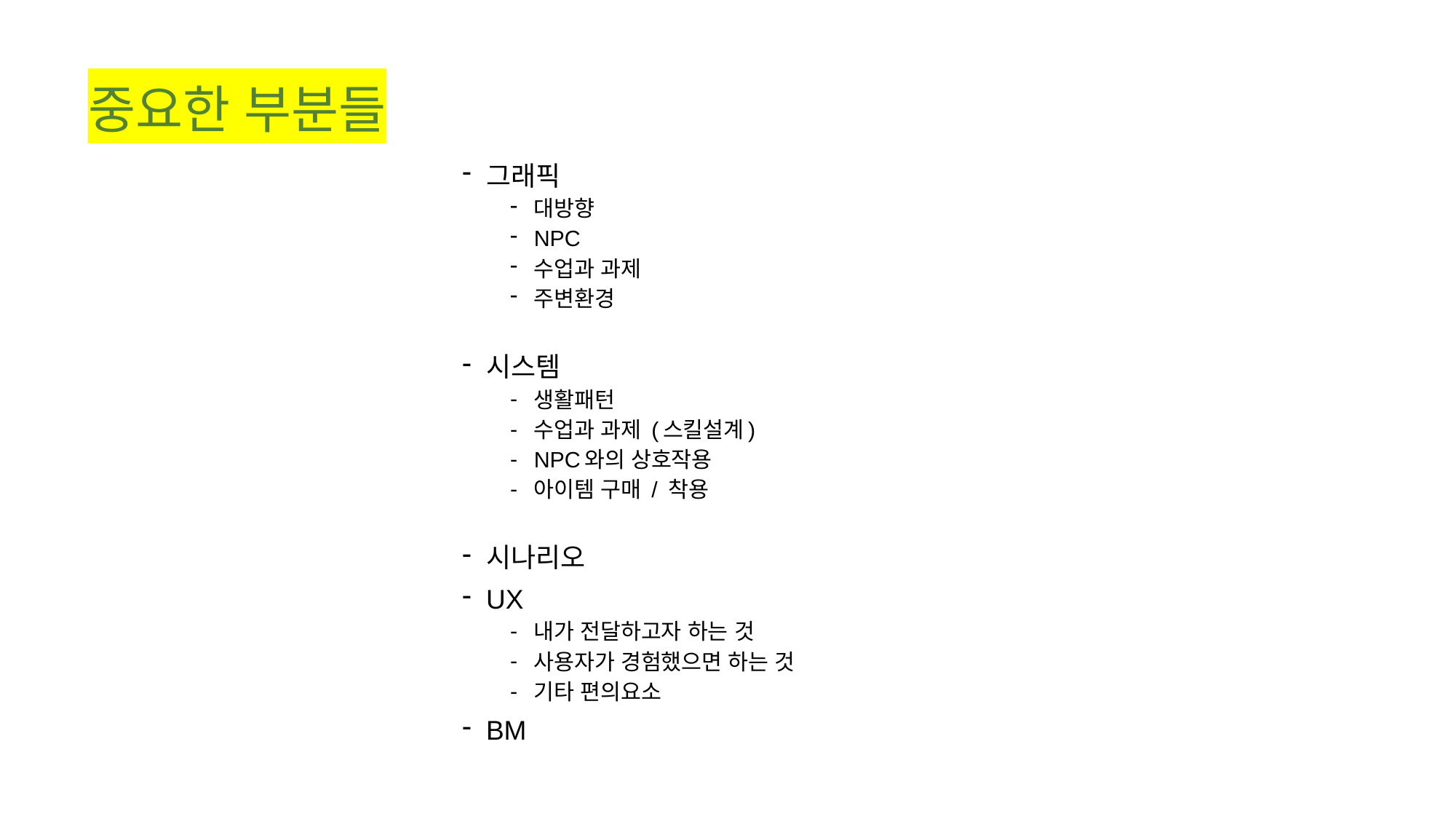

중요한 부분들
그래픽
대방향
NPC
수업과 과제
주변환경

시스템
생활패턴
수업과 과제 (스킬설계)
NPC와의 상호작용
아이템 구매 / 착용

시나리오
UX
내가 전달하고자 하는 것
사용자가 경험했으면 하는 것
기타 편의요소
BM